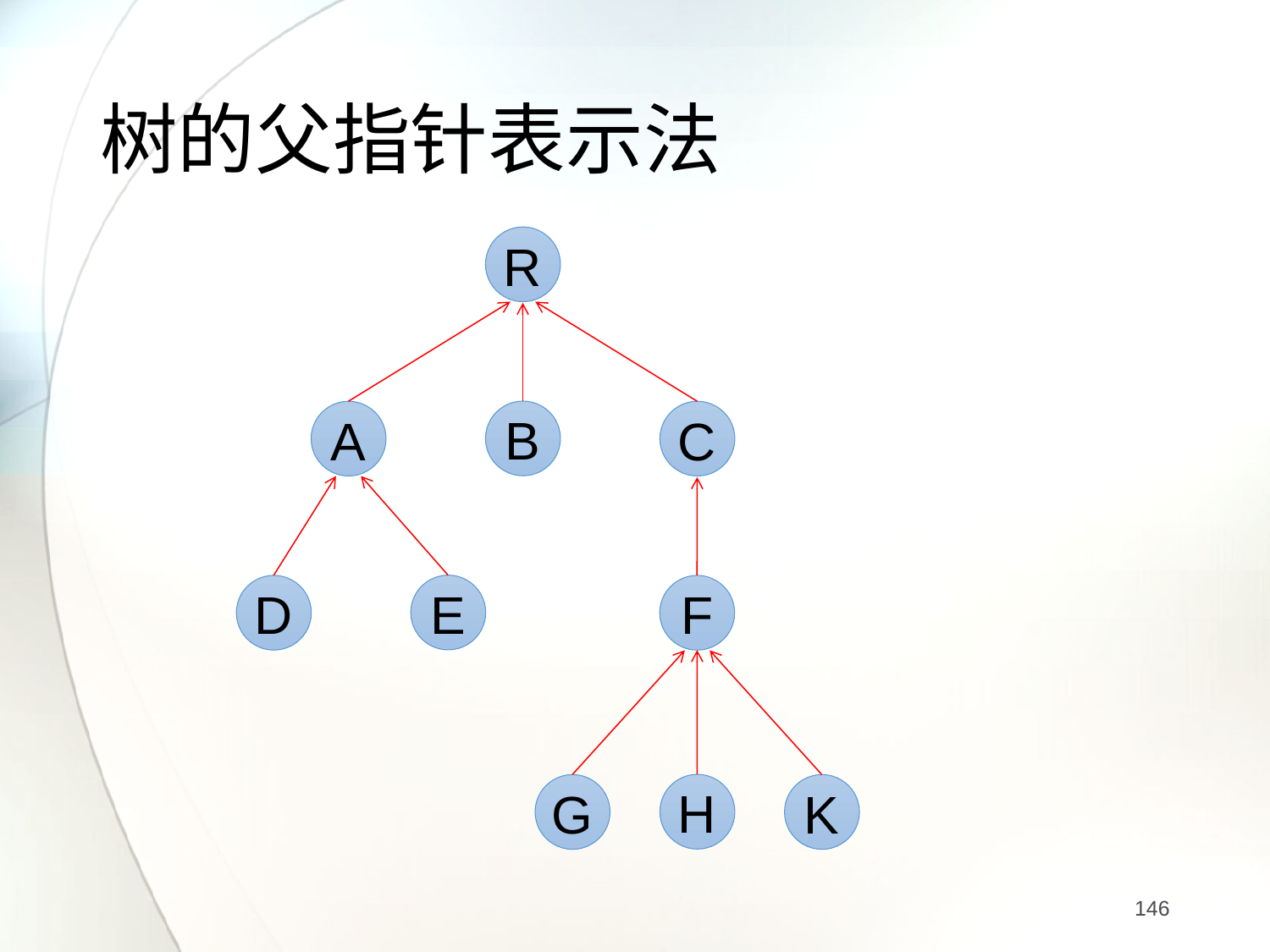

# 树的父指针表示法

R

B

A

C

E

D

F

H

G

K
146